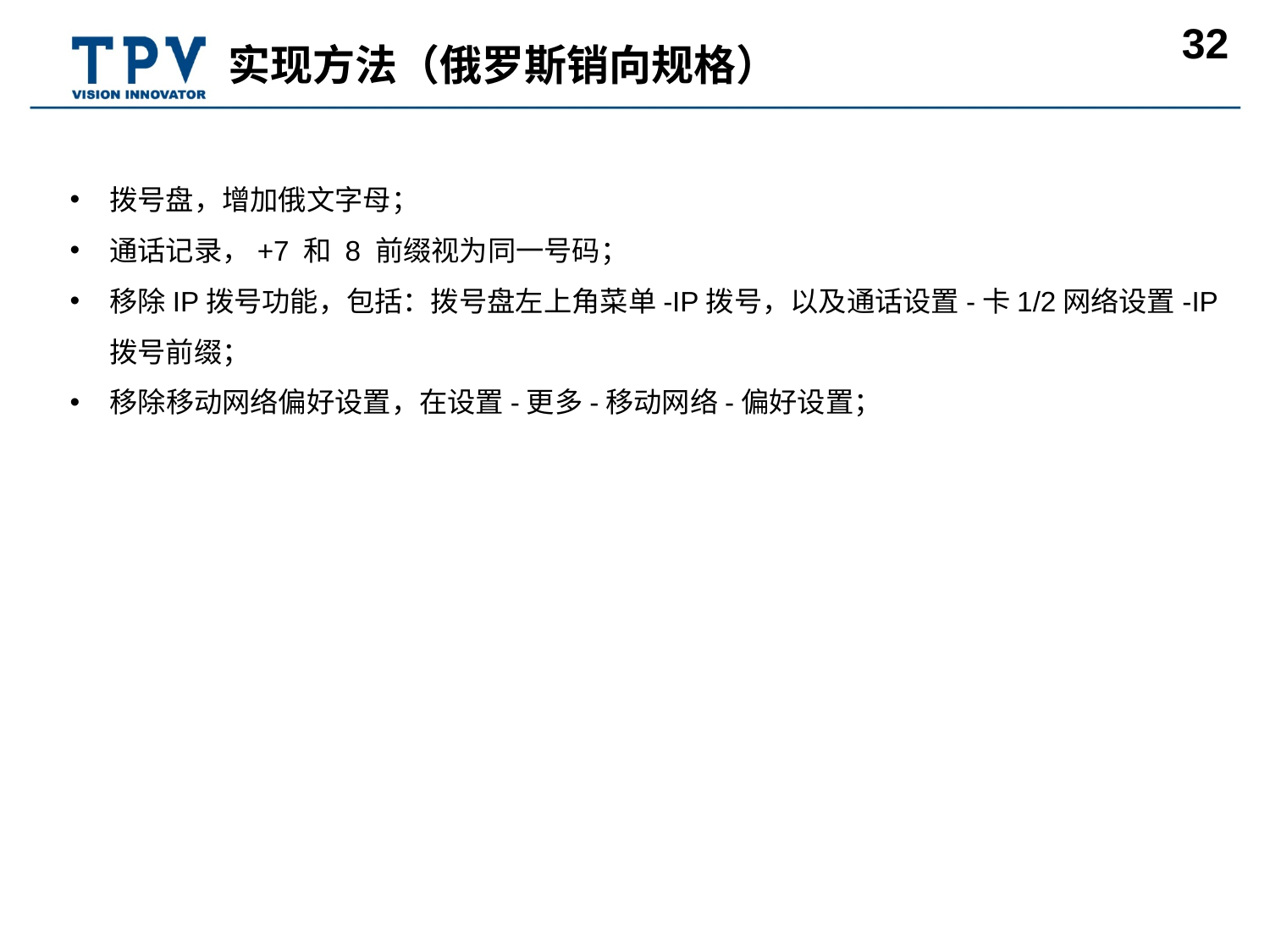

实现方法（俄罗斯销向规格）
拨号盘，增加俄文字母；
通话记录，+7 和 8 前缀视为同一号码；
移除IP拨号功能，包括：拨号盘左上角菜单-IP拨号，以及通话设置-卡1/2网络设置-IP拨号前缀；
移除移动网络偏好设置，在设置-更多-移动网络-偏好设置；